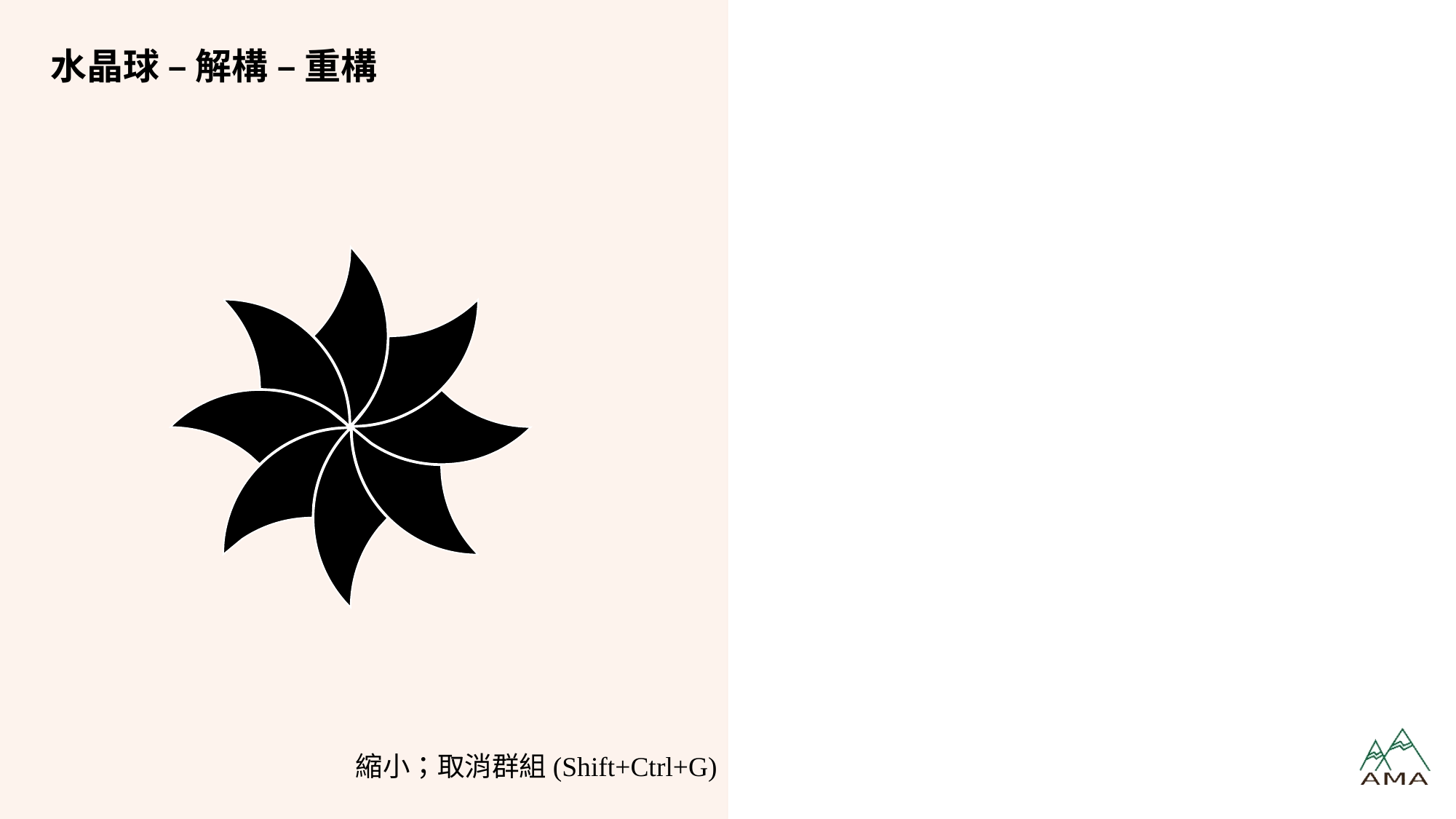

# 水晶球 – 解構 – 重構

縮小；取消群組(Shift+Ctrl+G)